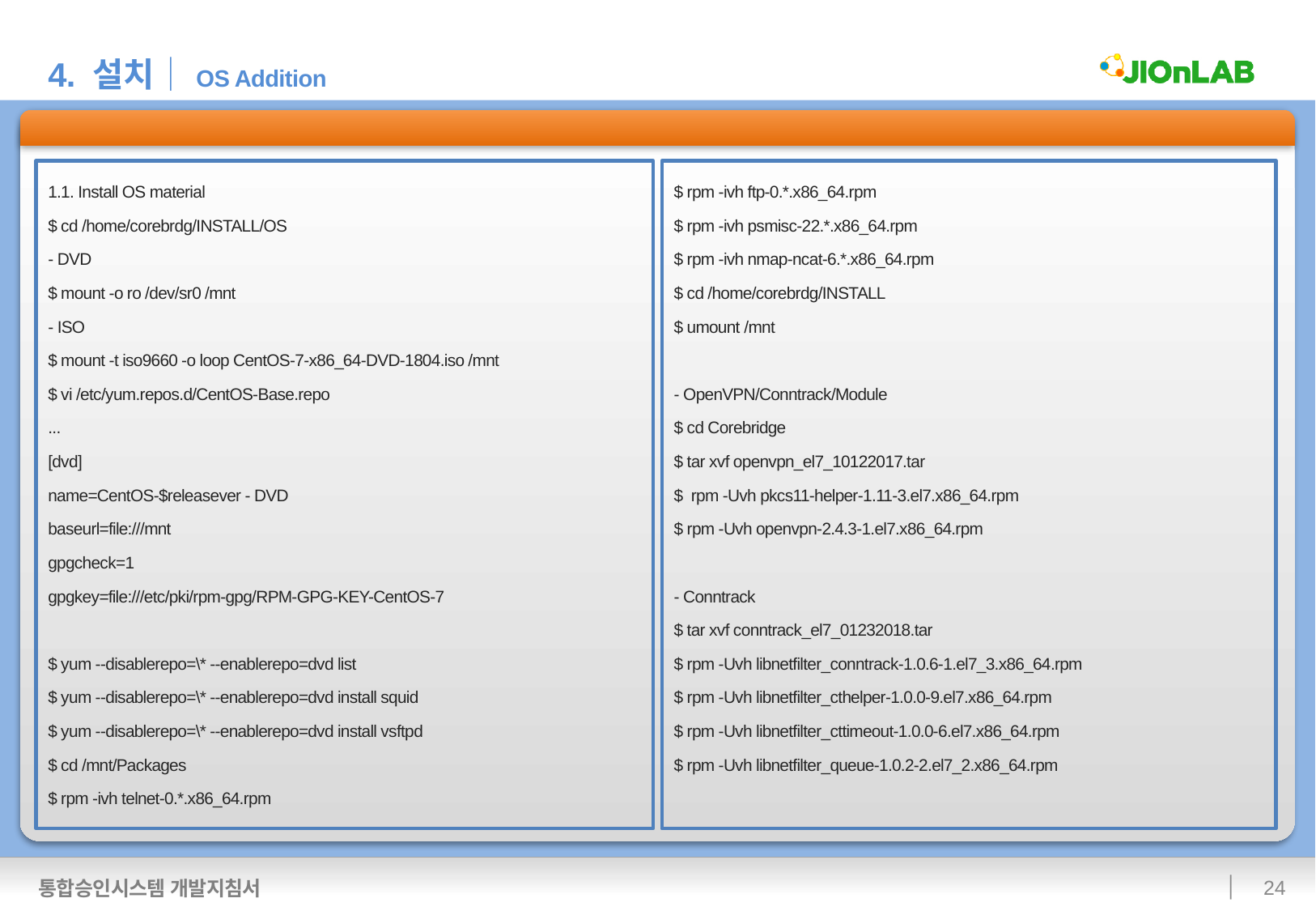

4. 설치│OS Addition

통합승인시스템 설치

1.1. Install OS material
$ cd /home/corebrdg/INSTALL/OS
- DVD
$ mount -o ro /dev/sr0 /mnt
- ISO
$ mount -t iso9660 -o loop CentOS-7-x86_64-DVD-1804.iso /mnt
$ vi /etc/yum.repos.d/CentOS-Base.repo
...
[dvd]
name=CentOS-$releasever - DVD
baseurl=file:///mnt
gpgcheck=1
gpgkey=file:///etc/pki/rpm-gpg/RPM-GPG-KEY-CentOS-7

$ yum --disablerepo=\* --enablerepo=dvd list
$ yum --disablerepo=\* --enablerepo=dvd install squid
$ yum --disablerepo=\* --enablerepo=dvd install vsftpd
$ cd /mnt/Packages
$ rpm -ivh telnet-0.*.x86_64.rpm
$ rpm -ivh ftp-0.*.x86_64.rpm
$ rpm -ivh psmisc-22.*.x86_64.rpm
$ rpm -ivh nmap-ncat-6.*.x86_64.rpm
$ cd /home/corebrdg/INSTALL
$ umount /mnt

- OpenVPN/Conntrack/Module
$ cd Corebridge
$ tar xvf openvpn_el7_10122017.tar
$  rpm -Uvh pkcs11-helper-1.11-3.el7.x86_64.rpm
$ rpm -Uvh openvpn-2.4.3-1.el7.x86_64.rpm

- Conntrack
$ tar xvf conntrack_el7_01232018.tar
$ rpm -Uvh libnetfilter_conntrack-1.0.6-1.el7_3.x86_64.rpm
$ rpm -Uvh libnetfilter_cthelper-1.0.0-9.el7.x86_64.rpm
$ rpm -Uvh libnetfilter_cttimeout-1.0.0-6.el7.x86_64.rpm
$ rpm -Uvh libnetfilter_queue-1.0.2-2.el7_2.x86_64.rpm

 24